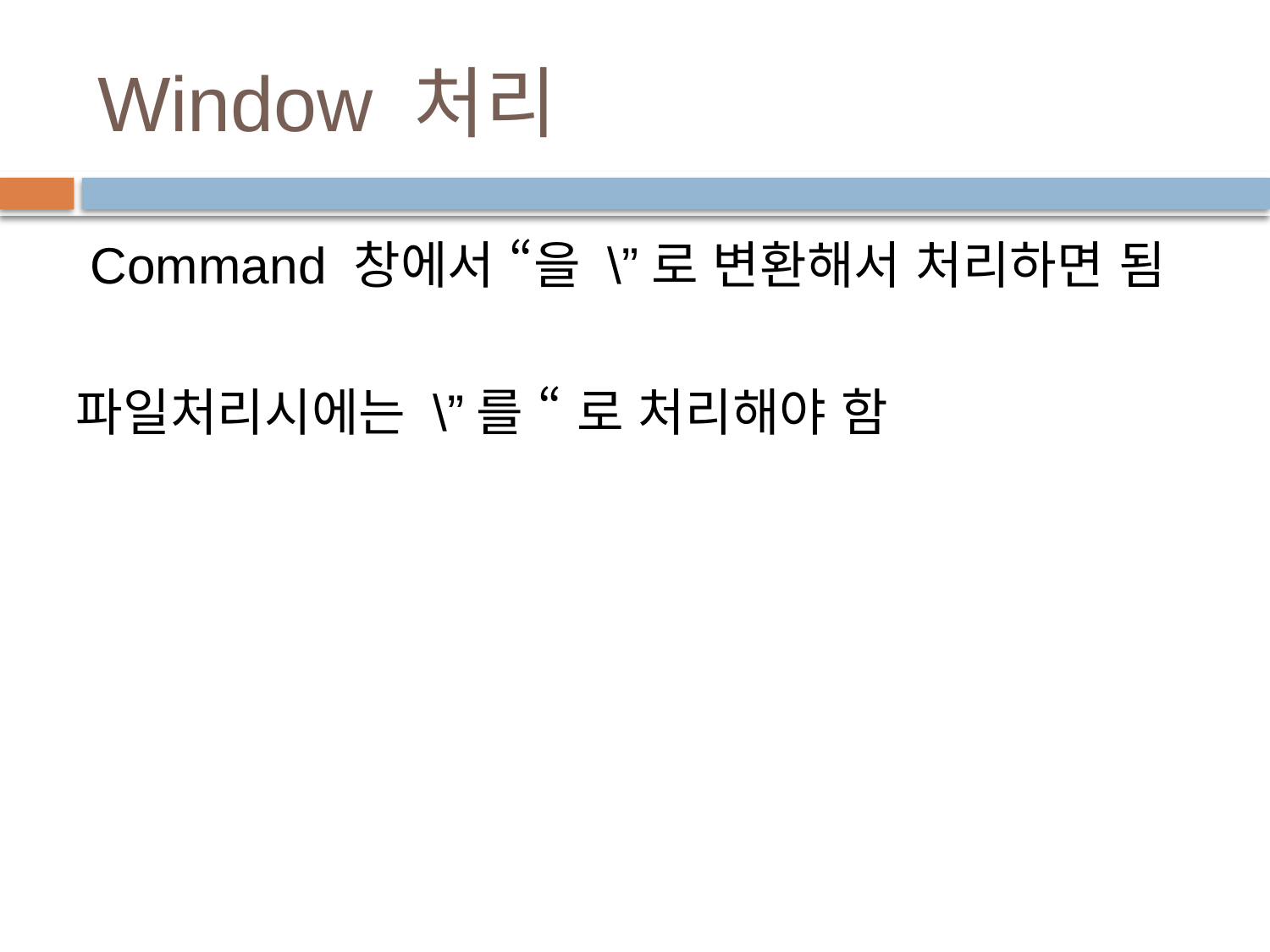

# Window 처리
 Command 창에서 “을 \”로 변환해서 처리하면 됨

파일처리시에는 \”를 “ 로 처리해야 함